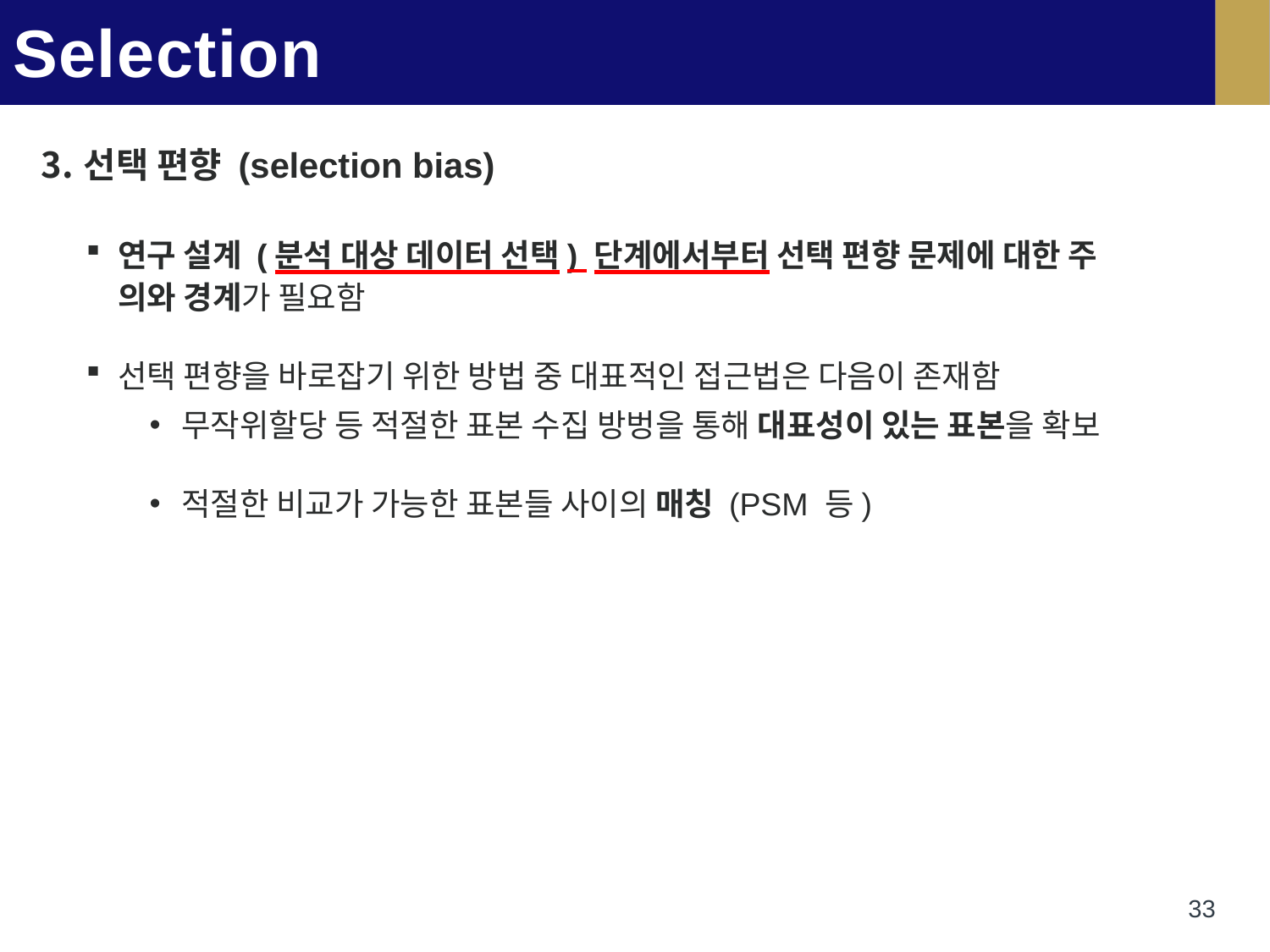

# Selection Bias
선택 편향 (selection bias)

연구 설계 (분석 대상 데이터 선택) 단계에서부터 선택 편향 문제에 대한 주
의와 경계가 필요함

선택 편향을 바로잡기 위한 방법 중 대표적인 접근법은 다음이 존재함
무작위할당 등 적절한 표본 수집 방벙을 통해 대표성이 있는 표본을 확보

적절한 비교가 가능한 표본들 사이의 매칭 (PSM 등)
33